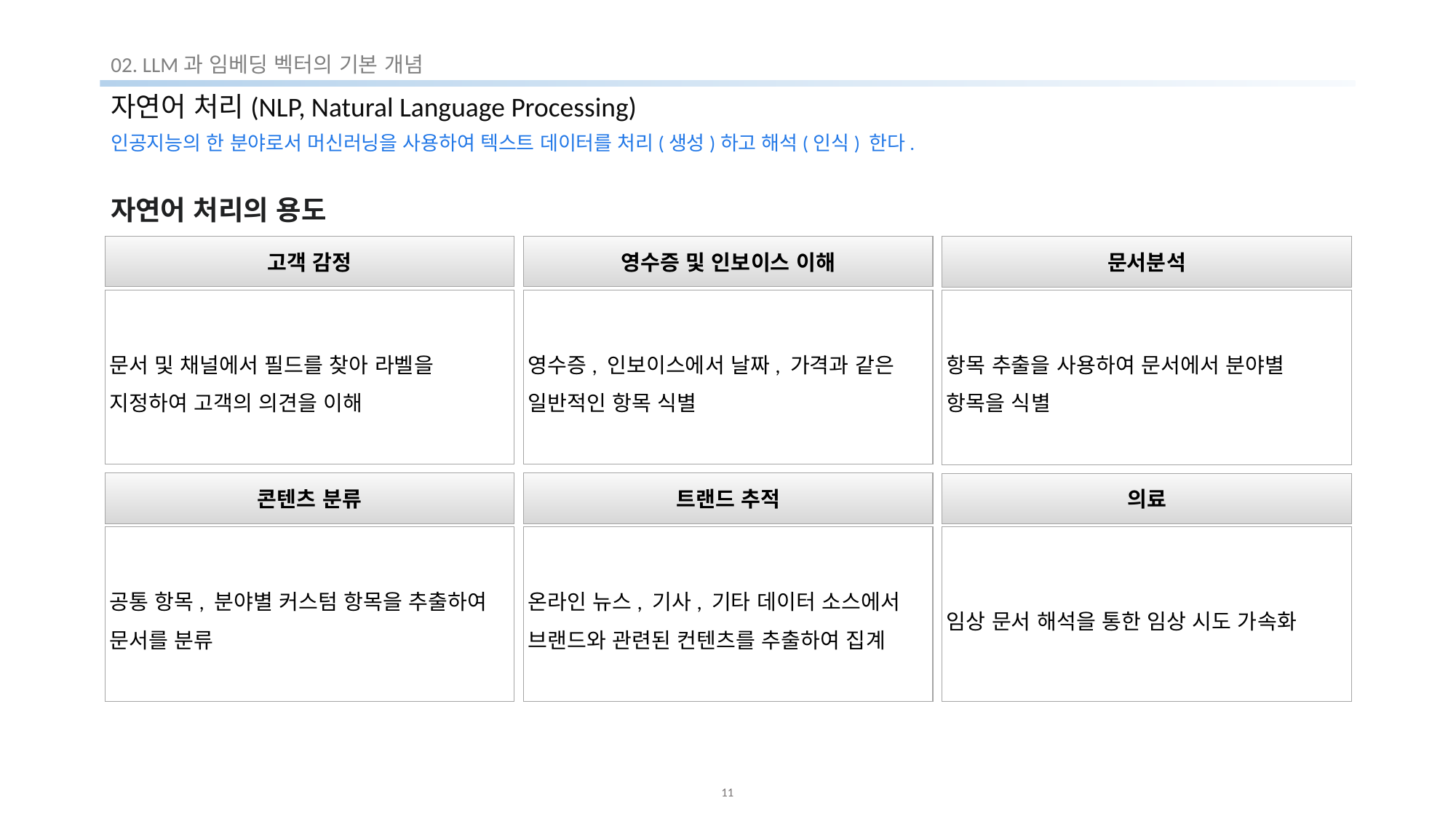

02. LLM과 임베딩 벡터의 기본 개념
# 자연어 처리(NLP, Natural Language Processing)
인공지능의 한 분야로서 머신러닝을 사용하여 텍스트 데이터를 처리(생성)하고 해석(인식) 한다.
자연어 처리의 용도
고객 감정
영수증 및 인보이스 이해
문서분석
문서 및 채널에서 필드를 찾아 라벨을 지정하여 고객의 의견을 이해
영수증, 인보이스에서 날짜, 가격과 같은 일반적인 항목 식별
항목 추출을 사용하여 문서에서 분야별
항목을 식별
콘텐츠 분류
트랜드 추적
의료
공통 항목, 분야별 커스텀 항목을 추출하여 문서를 분류
온라인 뉴스, 기사, 기타 데이터 소스에서 브랜드와 관련된 컨텐츠를 추출하여 집계
임상 문서 해석을 통한 임상 시도 가속화